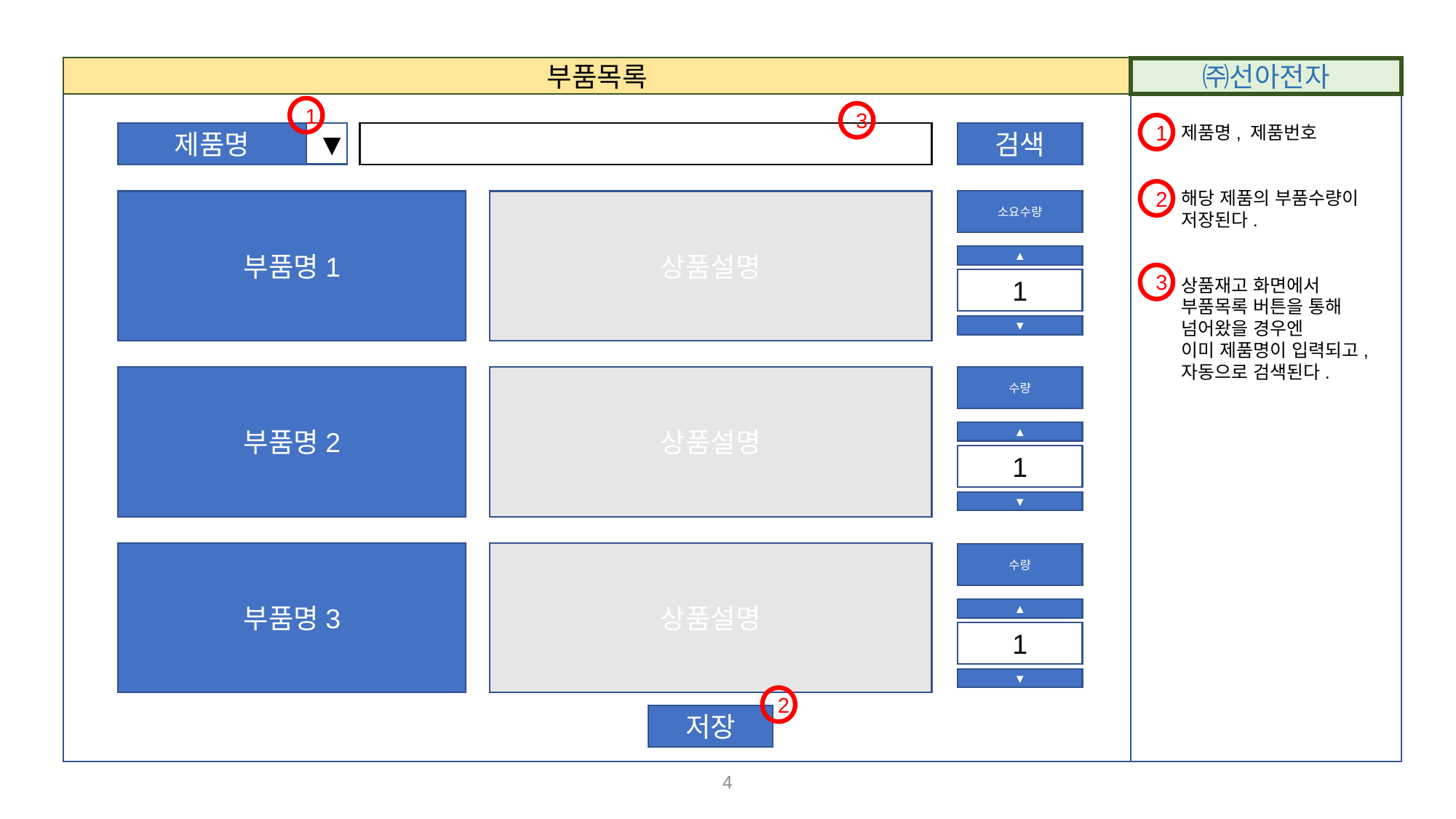

부품목록
㈜선아전자

       제품명, 제품번호

       해당 제품의 부품수량이
       저장된다.

       상품재고 화면에서
       부품목록 버튼을 통해
       넘어왔을 경우엔
       이미 제품명이 입력되고,
       자동으로 검색된다.
1
3
1
▼
제품명
검색
검색
2
소요수량
상품설명
부품명1
▲
3
1
▼
상품설명
수량
부품명2
▲
1
▼
상품설명
부품명3
수량
▲
1
▼
2
저장
4